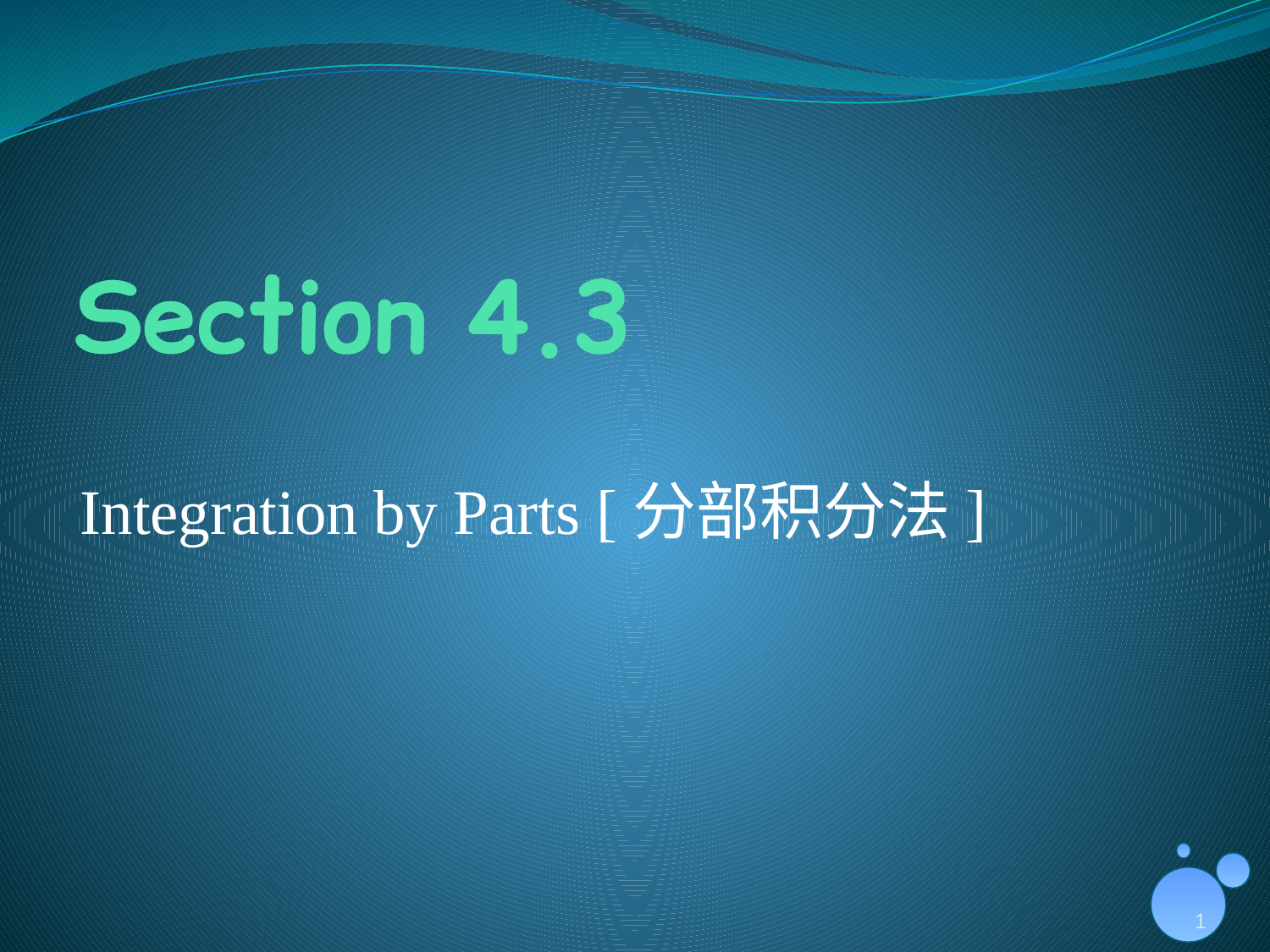

# Section 4.3

Integration by Parts [分部积分法]
1